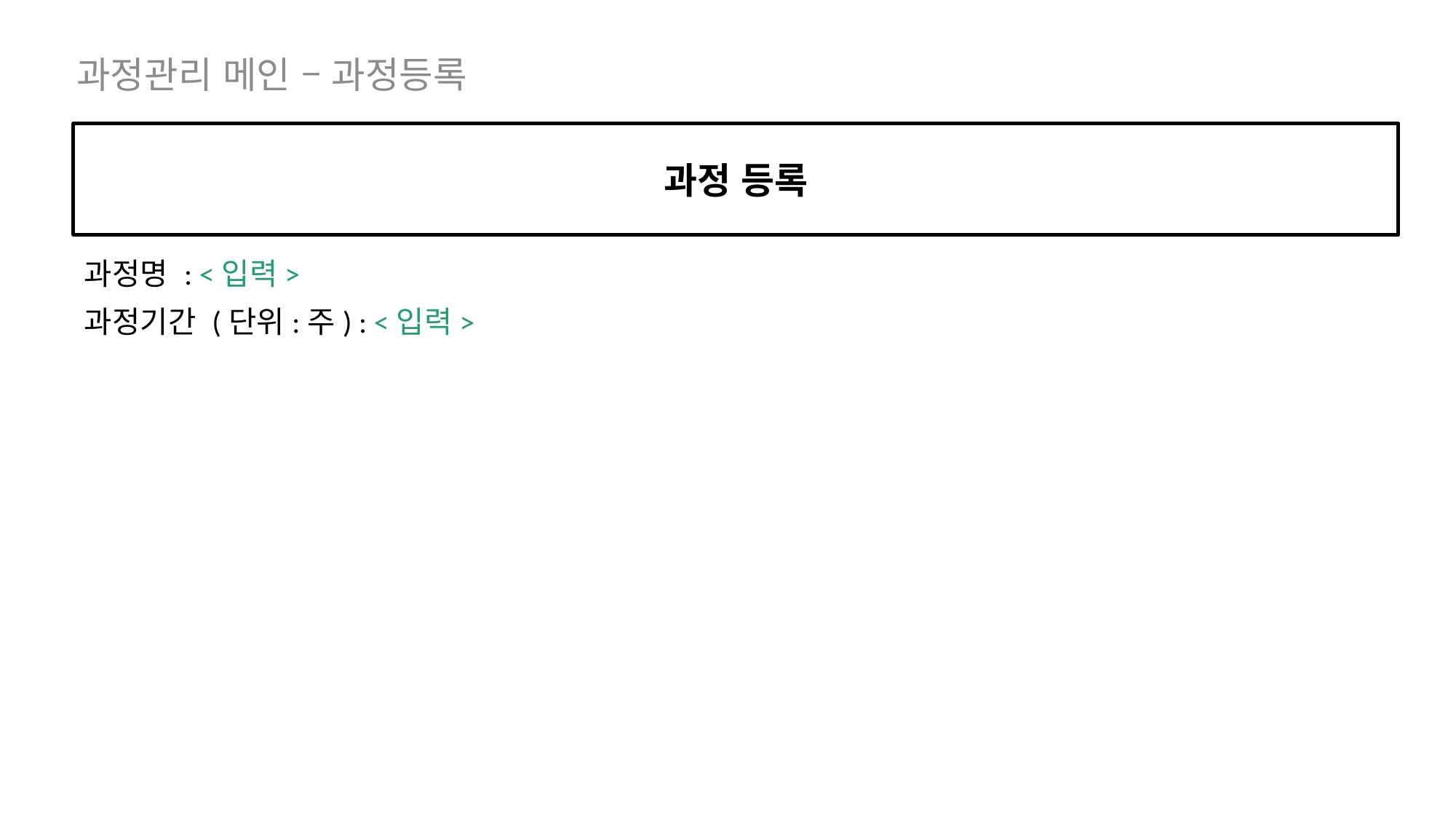

과정관리 메인 – 과정등록
과정 등록
과정명 : <입력>
과정기간 (단위:주) : <입력>